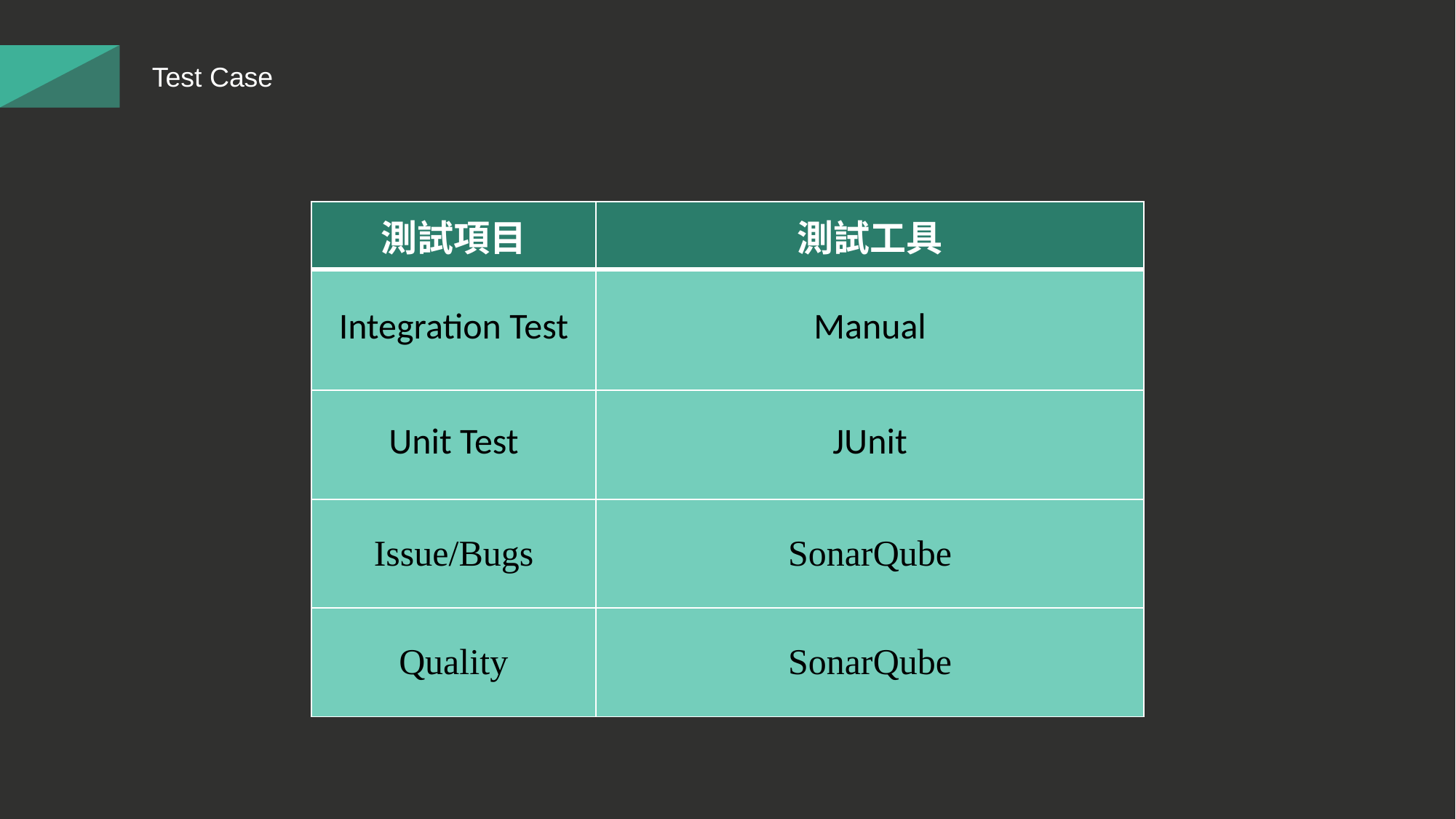

Test Case
| 測試項目 | 測試工具 |
| --- | --- |
| Integration Test | Manual |
| Unit Test | JUnit |
| Issue/Bugs | SonarQube |
| Quality | SonarQube |